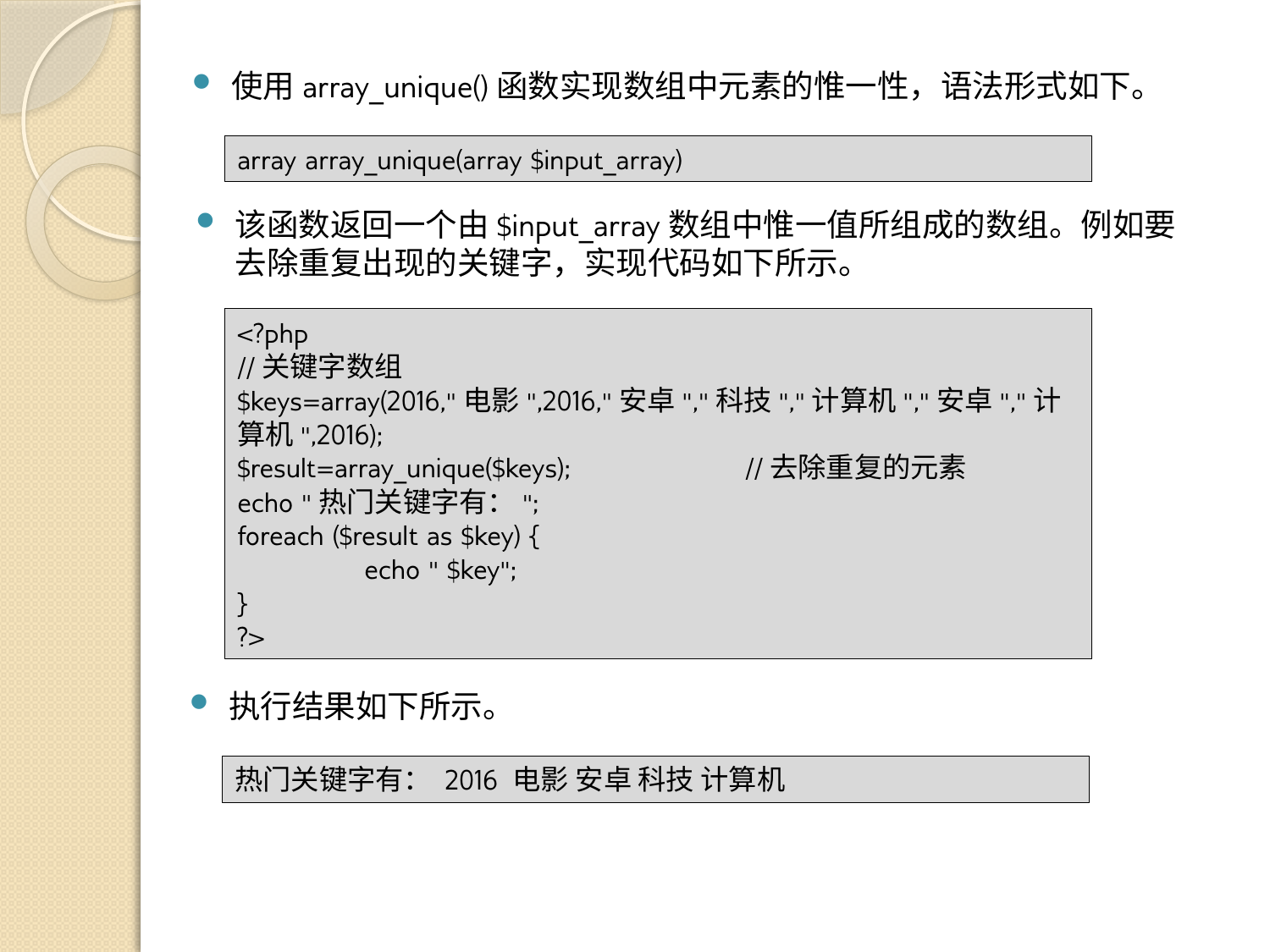

使用array_unique()函数实现数组中元素的惟一性，语法形式如下。
array array_unique(array $input_array)
该函数返回一个由$input_array数组中惟一值所组成的数组。例如要去除重复出现的关键字，实现代码如下所示。
<?php
//关键字数组
$keys=array(2016,"电影",2016,"安卓","科技","计算机","安卓","计算机",2016);
$result=array_unique($keys);		//去除重复的元素
echo "热门关键字有：";
foreach ($result as $key) {
	echo " $key";
}
?>
执行结果如下所示。
热门关键字有： 2016 电影 安卓 科技 计算机